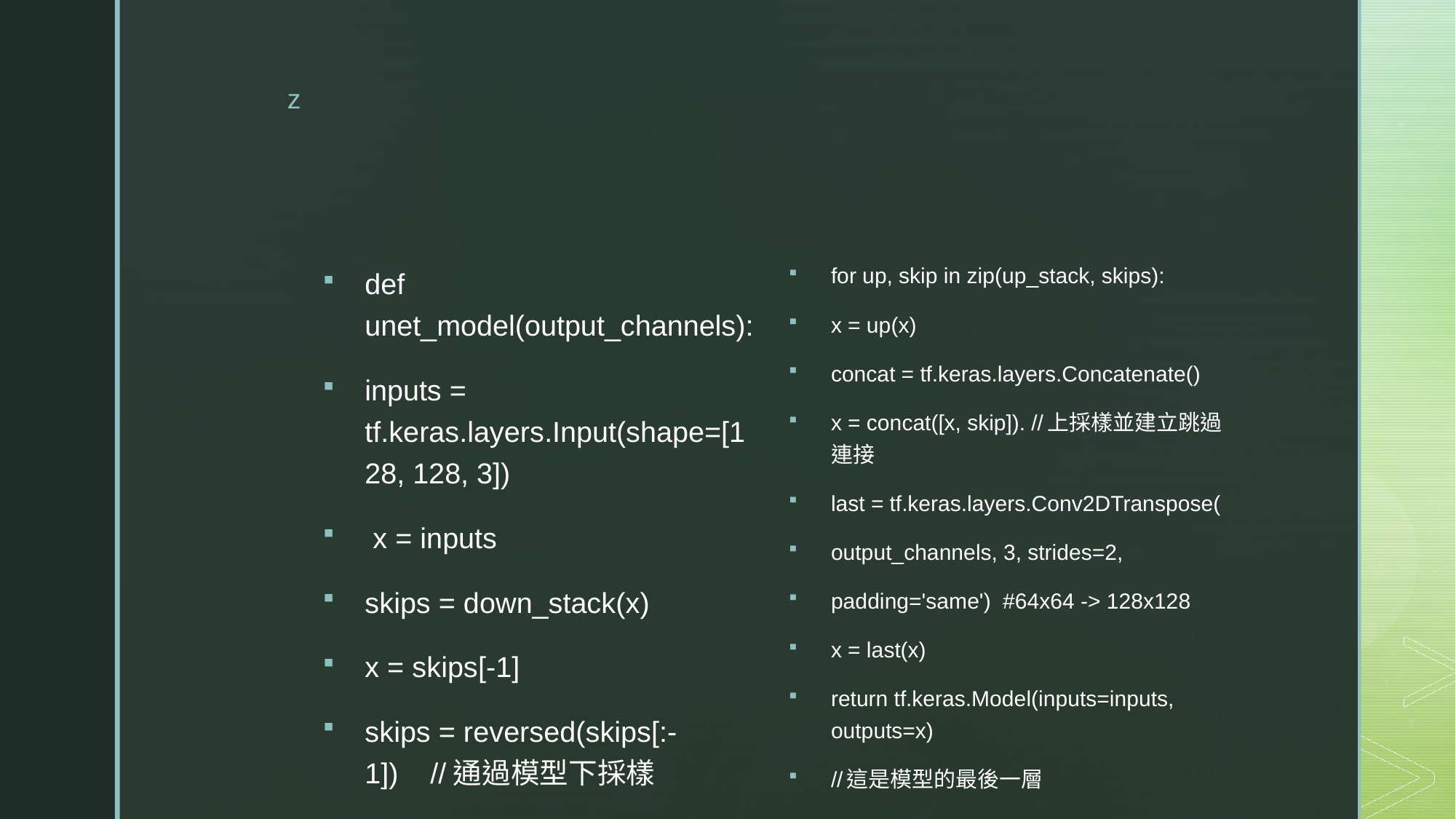

#
for up, skip in zip(up_stack, skips):
x = up(x)
concat = tf.keras.layers.Concatenate()
x = concat([x, skip]). //上採樣並建立跳過連接
last = tf.keras.layers.Conv2DTranspose(
output_channels, 3, strides=2,
padding='same')  #64x64 -> 128x128
x = last(x)
return tf.keras.Model(inputs=inputs, outputs=x)
//這是模型的最後一層
def unet_model(output_channels):
inputs = tf.keras.layers.Input(shape=[128, 128, 3])
 x = inputs
skips = down_stack(x)
x = skips[-1]
skips = reversed(skips[:-1])    //通過模型下採樣